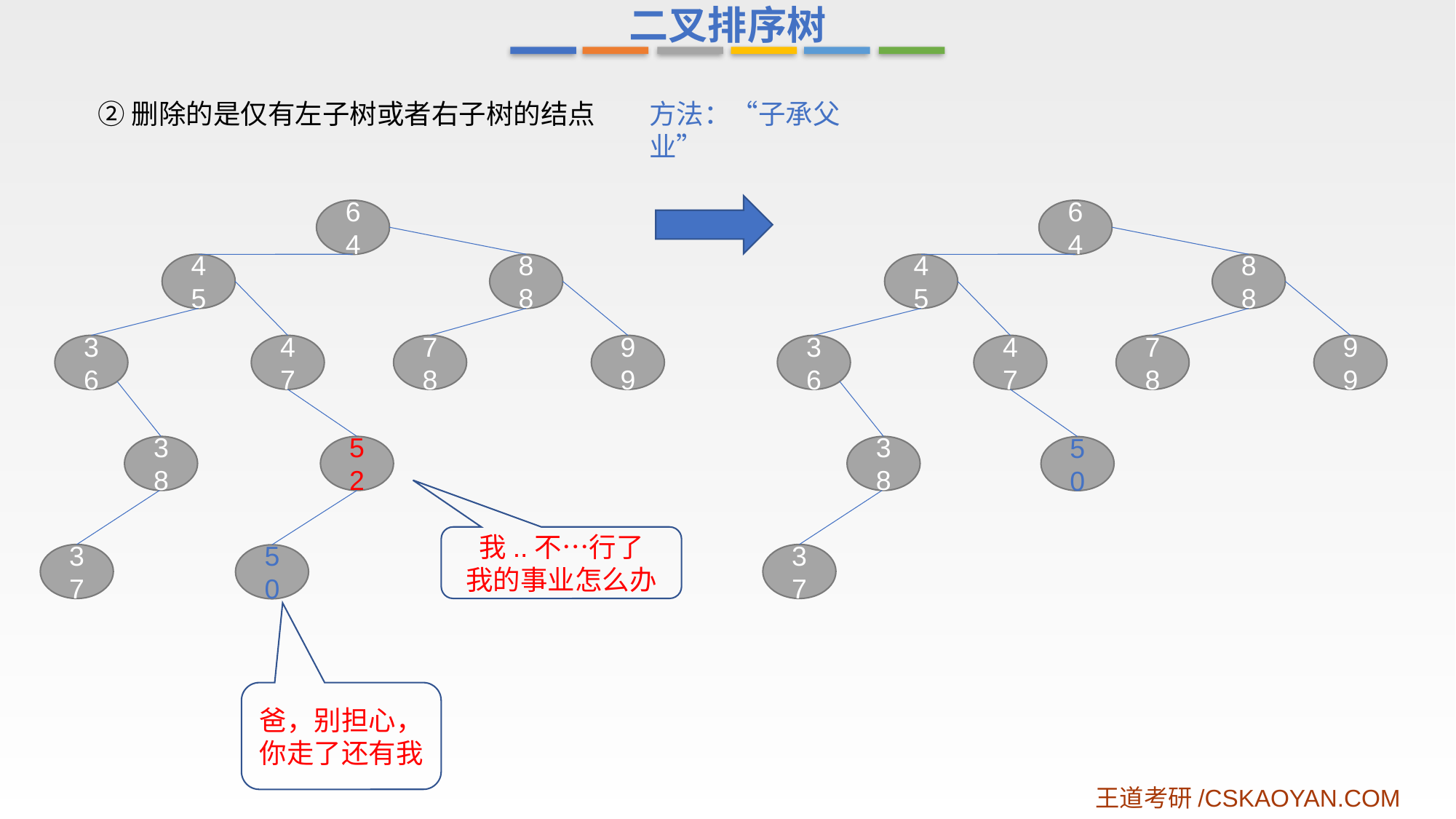

二叉排序树

方法：“子承父业”
②删除的是仅有左子树或者右子树的结点

64
64
45
88
45
88
36
47
78
99
36
47
78
99
38
52
38
50
我..不…行了
我的事业怎么办
37
37
50
爸，别担心，你走了还有我
王道考研/CSKAOYAN.COM